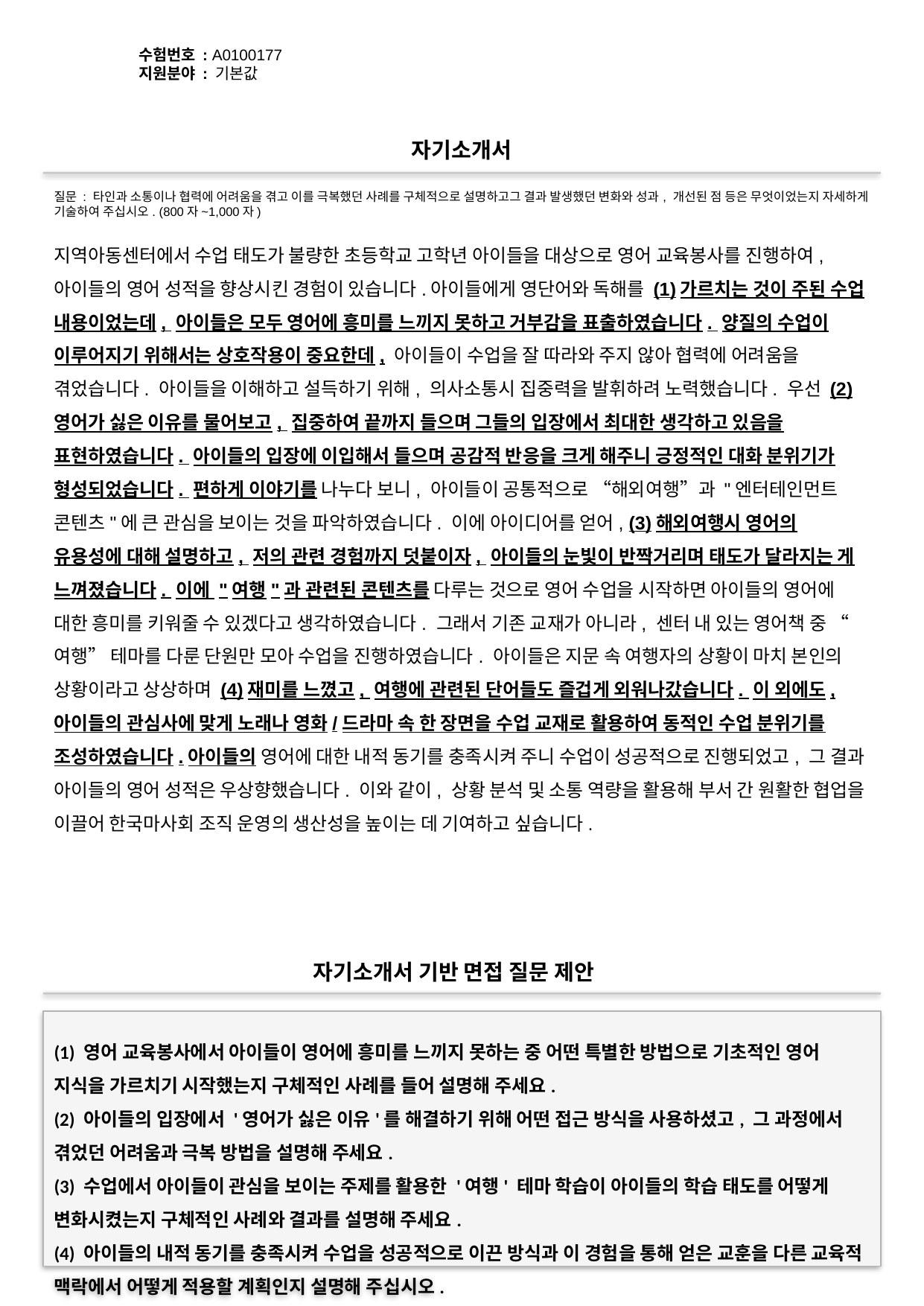

수험번호 : A0100177
지원분야 : 기본값
#

자기소개서

질문 : 타인과 소통이나 협력에 어려움을 겪고 이를 극복했던 사례를 구체적으로 설명하고그 결과 발생했던 변화와 성과, 개선된 점 등은 무엇이었는지 자세하게 기술하여 주십시오. (800자~1,000자)

지역아동센터에서 수업 태도가 불량한 초등학교 고학년 아이들을 대상으로 영어 교육봉사를 진행하여, 아이들의 영어 성적을 향상시킨 경험이 있습니다.아이들에게 영단어와 독해를 (1)가르치는 것이 주된 수업 내용이었는데, 아이들은 모두 영어에 흥미를 느끼지 못하고 거부감을 표출하였습니다. 양질의 수업이 이루어지기 위해서는 상호작용이 중요한데, 아이들이 수업을 잘 따라와 주지 않아 협력에 어려움을 겪었습니다. 아이들을 이해하고 설득하기 위해, 의사소통시 집중력을 발휘하려 노력했습니다. 우선 (2)영어가 싫은 이유를 물어보고, 집중하여 끝까지 들으며 그들의 입장에서 최대한 생각하고 있음을 표현하였습니다. 아이들의 입장에 이입해서 들으며 공감적 반응을 크게 해주니 긍정적인 대화 분위기가 형성되었습니다. 편하게 이야기를 나누다 보니, 아이들이 공통적으로 “해외여행”과 "엔터테인먼트 콘텐츠"에 큰 관심을 보이는 것을 파악하였습니다. 이에 아이디어를 얻어, (3)해외여행시 영어의 유용성에 대해 설명하고, 저의 관련 경험까지 덧붙이자, 아이들의 눈빛이 반짝거리며 태도가 달라지는 게 느껴졌습니다. 이에 "여행"과 관련된 콘텐츠를 다루는 것으로 영어 수업을 시작하면 아이들의 영어에 대한 흥미를 키워줄 수 있겠다고 생각하였습니다. 그래서 기존 교재가 아니라, 센터 내 있는 영어책 중 “여행” 테마를 다룬 단원만 모아 수업을 진행하였습니다. 아이들은 지문 속 여행자의 상황이 마치 본인의 상황이라고 상상하며 (4)재미를 느꼈고, 여행에 관련된 단어들도 즐겁게 외워나갔습니다. 이 외에도, 아이들의 관심사에 맞게 노래나 영화/드라마 속 한 장면을 수업 교재로 활용하여 동적인 수업 분위기를 조성하였습니다.아이들의 영어에 대한 내적 동기를 충족시켜 주니 수업이 성공적으로 진행되었고, 그 결과 아이들의 영어 성적은 우상향했습니다. 이와 같이, 상황 분석 및 소통 역량을 활용해 부서 간 원활한 협업을 이끌어 한국마사회 조직 운영의 생산성을 높이는 데 기여하고 싶습니다.

자기소개서 기반 면접 질문 제안

(1) 영어 교육봉사에서 아이들이 영어에 흥미를 느끼지 못하는 중 어떤 특별한 방법으로 기초적인 영어 지식을 가르치기 시작했는지 구체적인 사례를 들어 설명해 주세요.
(2) 아이들의 입장에서 '영어가 싫은 이유'를 해결하기 위해 어떤 접근 방식을 사용하셨고, 그 과정에서 겪었던 어려움과 극복 방법을 설명해 주세요.
(3) 수업에서 아이들이 관심을 보이는 주제를 활용한 '여행' 테마 학습이 아이들의 학습 태도를 어떻게 변화시켰는지 구체적인 사례와 결과를 설명해 주세요.
(4) 아이들의 내적 동기를 충족시켜 수업을 성공적으로 이끈 방식과 이 경험을 통해 얻은 교훈을 다른 교육적 맥락에서 어떻게 적용할 계획인지 설명해 주십시오.